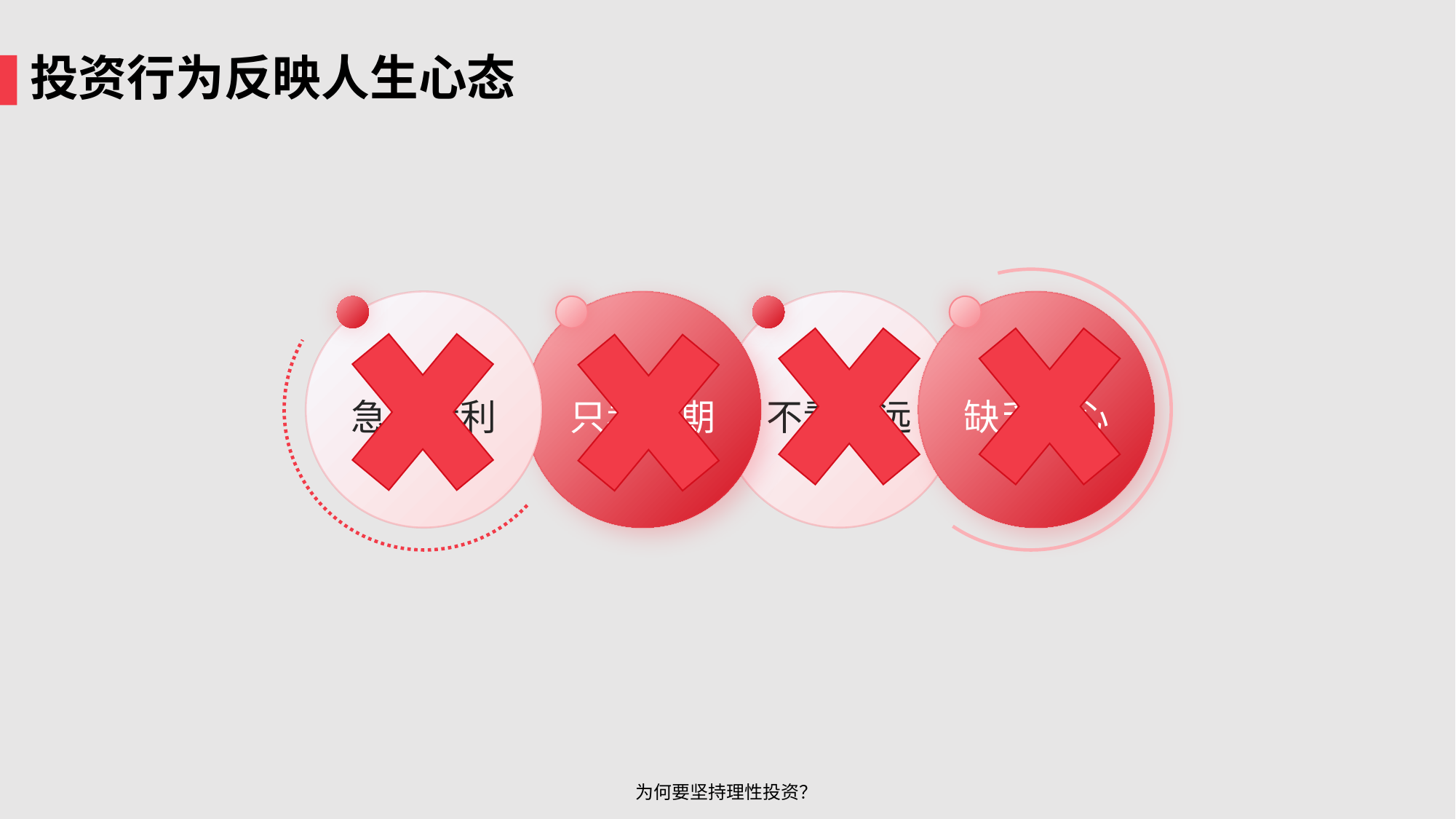

投资行为反映人生心态

急功近利
只看短期
不看长远
缺乏耐心

为何要坚持理性投资？